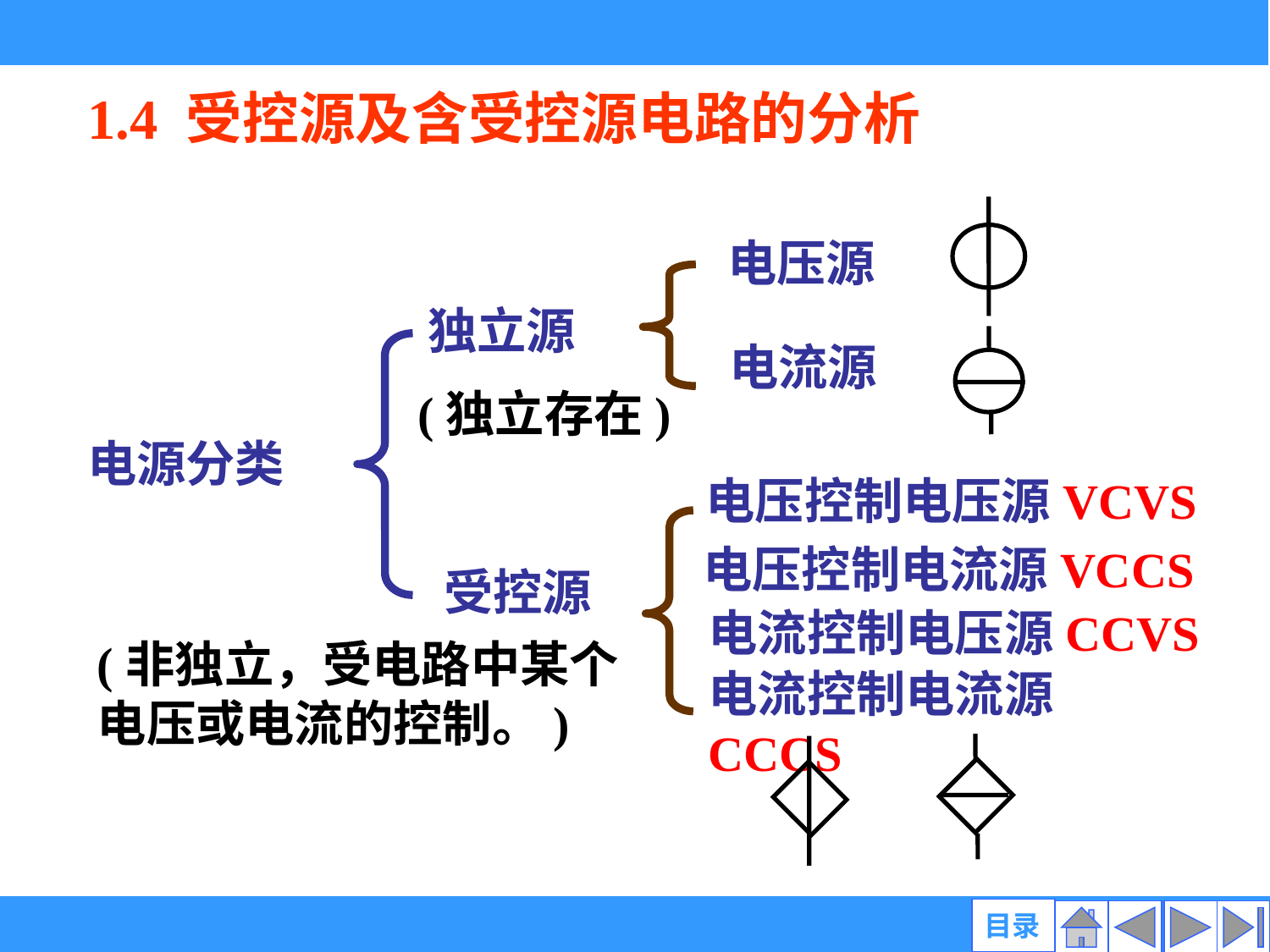

1.4 受控源及含受控源电路的分析

电压源

独立源

电流源

(独立存在)
电源分类
电压控制电压源VCVS

电压控制电流源VCCS
受控源
电流控制电压源CCVS
(非独立，受电路中某个
电压或电流的控制。)
电流控制电流源CCCS